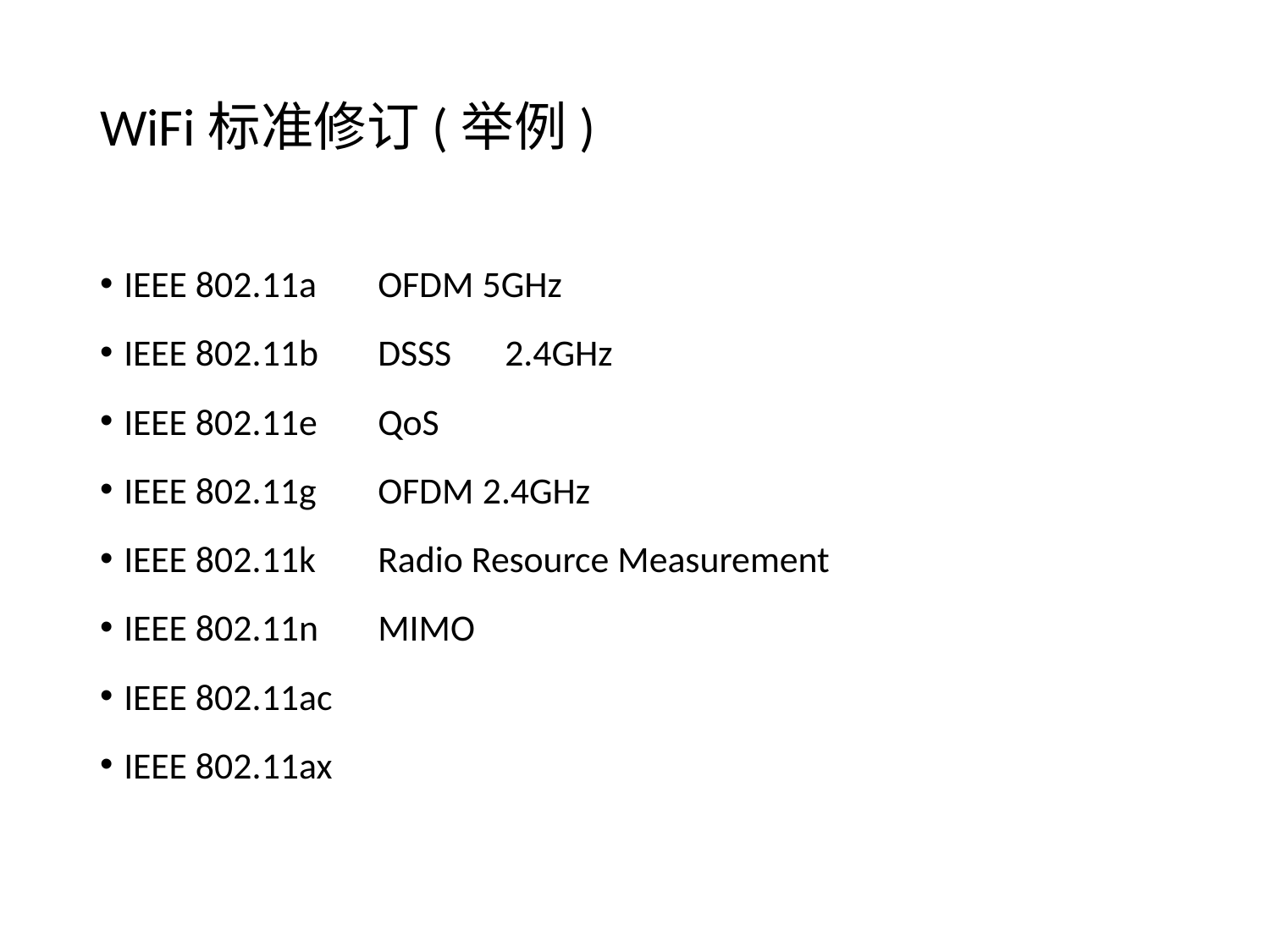

# WiFi标准修订(举例)
IEEE 802.11a	OFDM 5GHz
IEEE 802.11b 	DSSS	2.4GHz
IEEE 802.11e	QoS
IEEE 802.11g	OFDM 2.4GHz
IEEE 802.11k	Radio Resource Measurement
IEEE 802.11n	MIMO
IEEE 802.11ac
IEEE 802.11ax

48